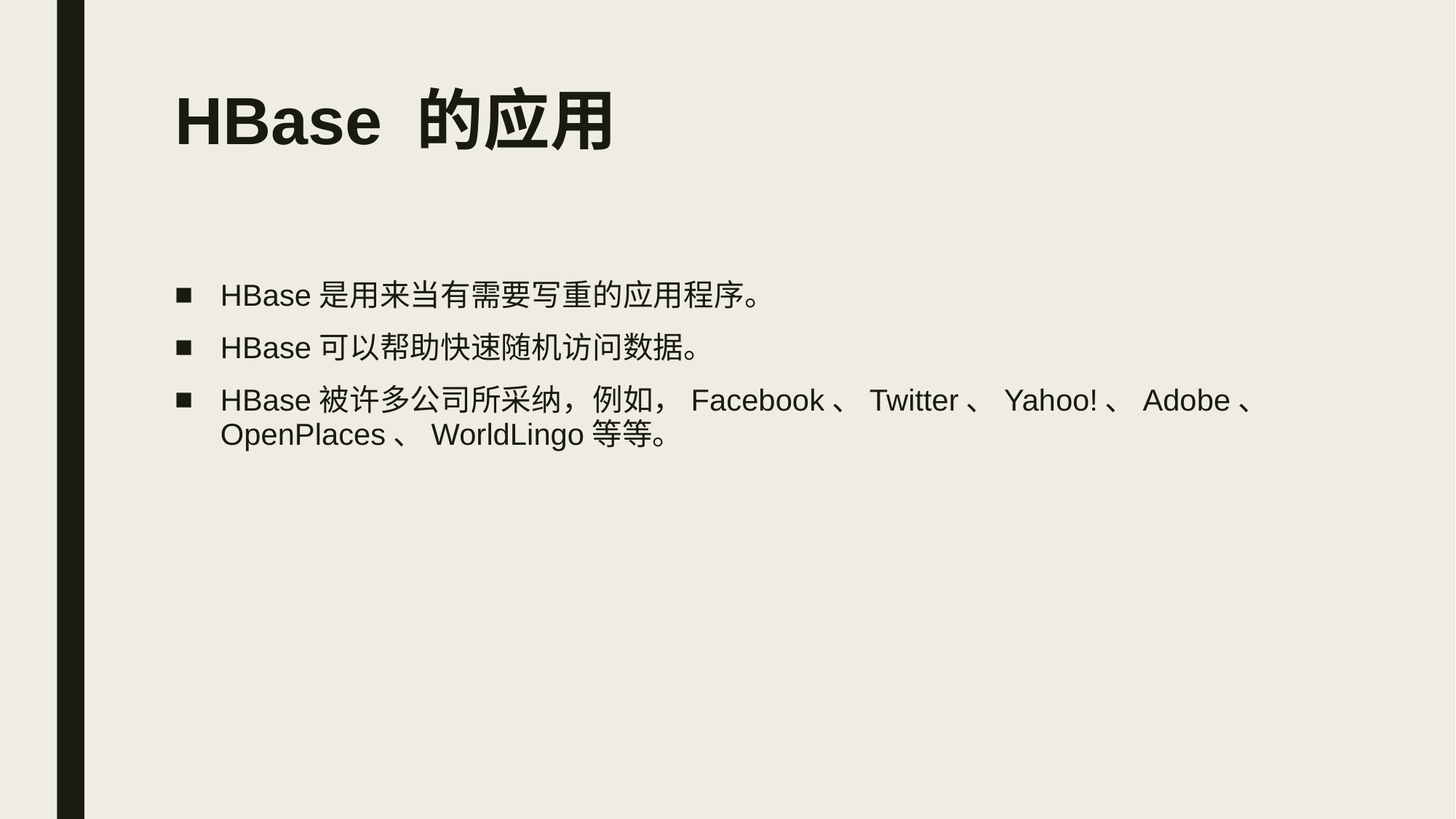

# HBase 的应用
HBase是用来当有需要写重的应用程序。
HBase可以帮助快速随机访问数据。
HBase被许多公司所采纳，例如，Facebook、Twitter、Yahoo!、Adobe、OpenPlaces、WorldLingo等等。